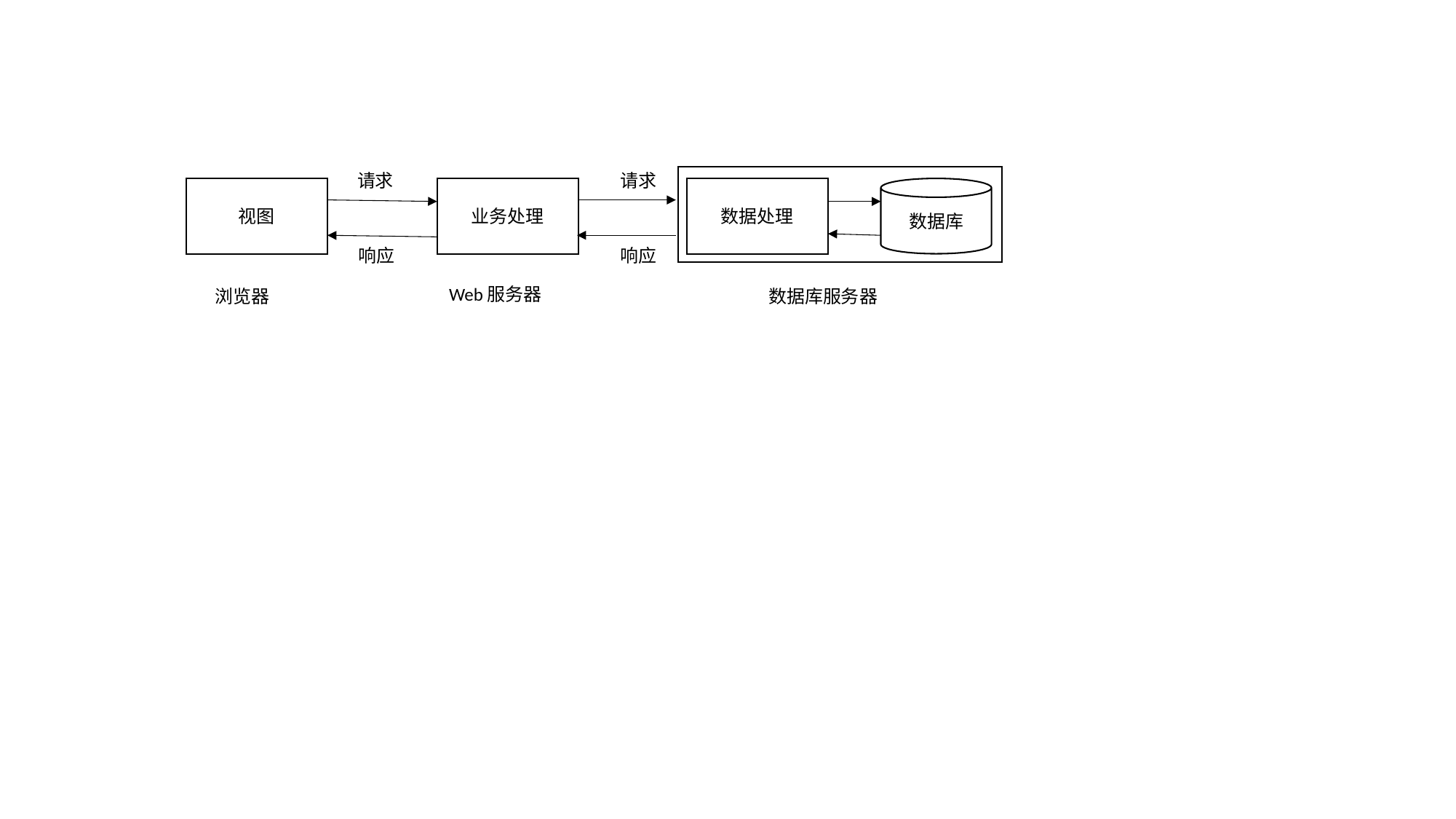

请求
请求

业务处理
数据处理
数据库
视图
响应
响应
Web服务器
浏览器
数据库服务器